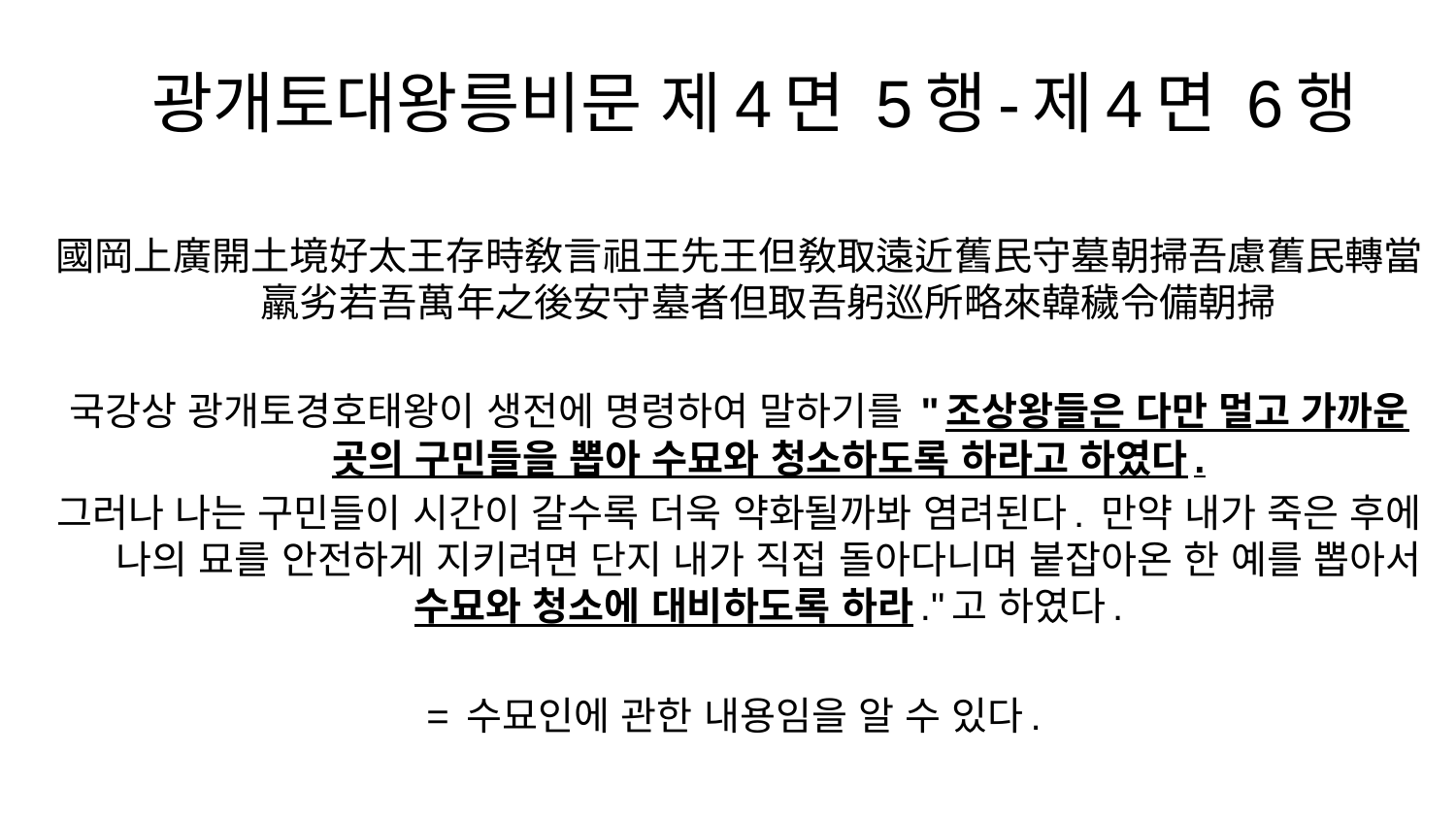

# 광개토대왕릉비문 제4면 5행-제4면 6행

國岡上廣開土境好太王存時敎言祖王先王但敎取遠近舊民守墓朝掃吾慮舊民轉當羸劣若吾萬年之後安守墓者但取吾躬巡所略來韓穢令備朝掃

국강상 광개토경호태왕이 생전에 명령하여 말하기를 "조상왕들은 다만 멀고 가까운 곳의 구민들을 뽑아 수묘와 청소하도록 하라고 하였다.
그러나 나는 구민들이 시간이 갈수록 더욱 약화될까봐 염려된다. 만약 내가 죽은 후에 나의 묘를 안전하게 지키려면 단지 내가 직접 돌아다니며 붙잡아온 한 예를 뽑아서 수묘와 청소에 대비하도록 하라."고 하였다.

= 수묘인에 관한 내용임을 알 수 있다.